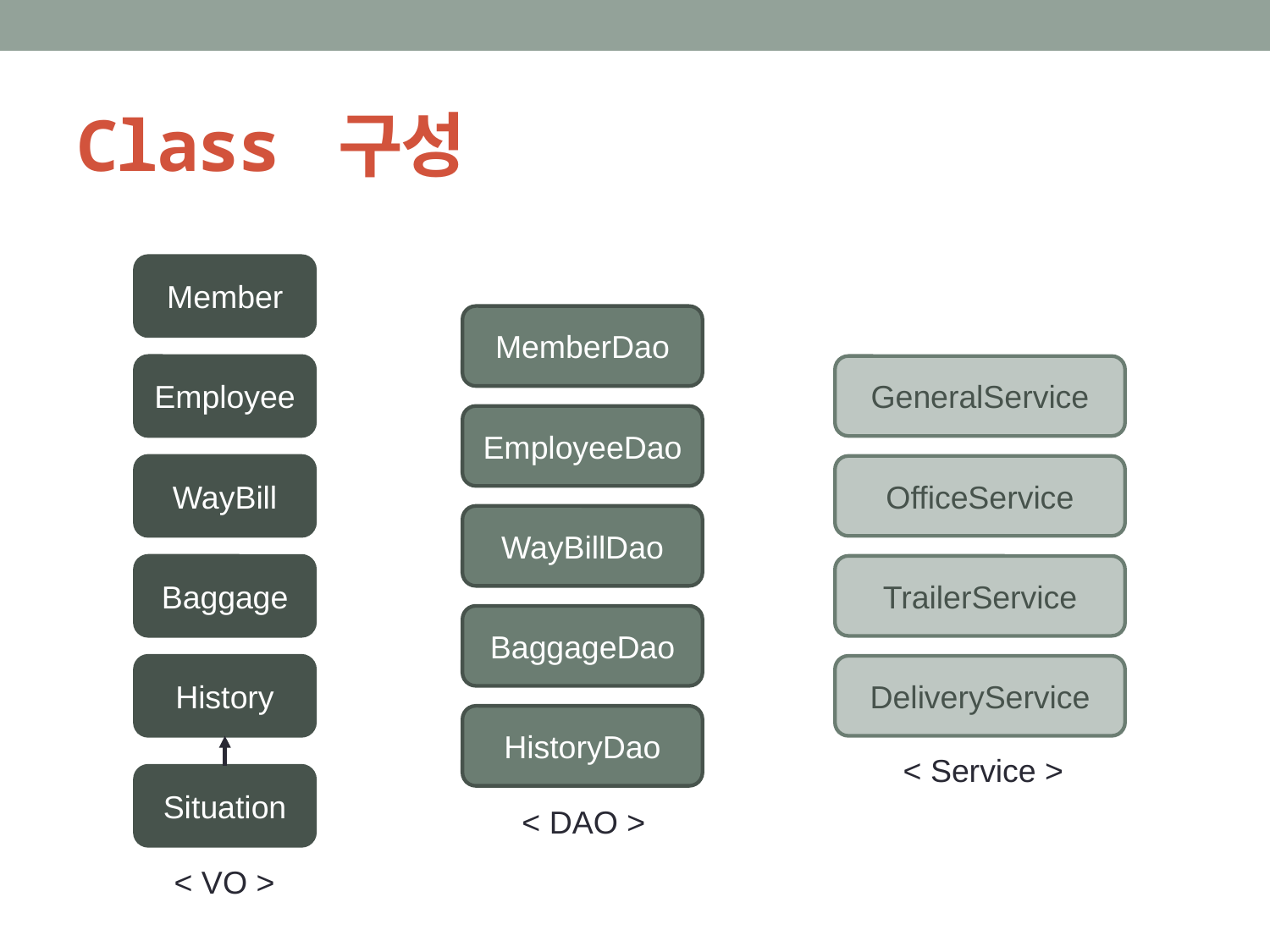

# Class 구성
Member
MemberDao
Employee
GeneralService
EmployeeDao
WayBill
OfficeService
WayBillDao
Baggage
TrailerService
BaggageDao
History
DeliveryService
HistoryDao
< Service >
Situation
< DAO >
< VO >